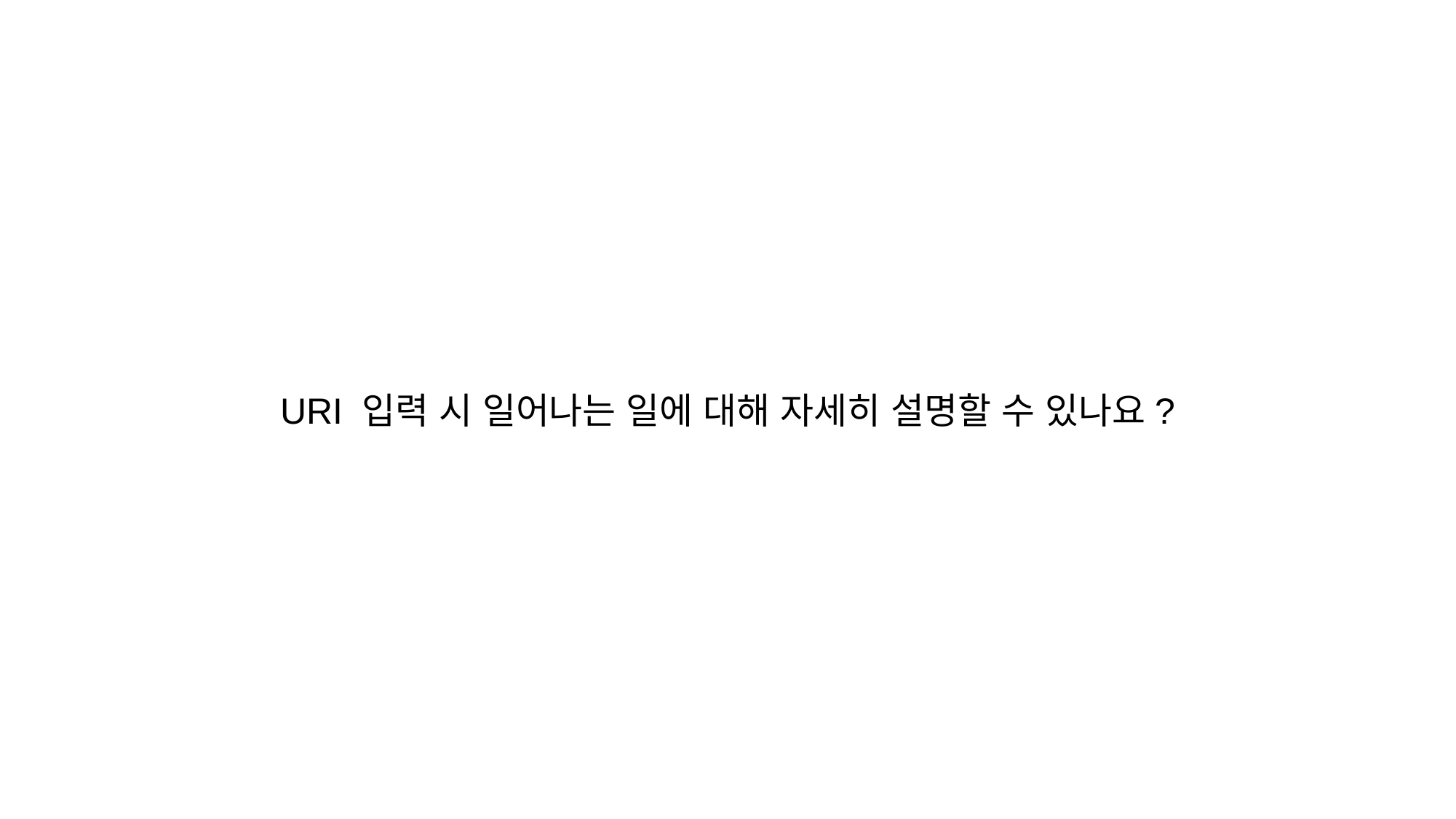

URI 입력 시 일어나는 일에 대해 자세히 설명할 수 있나요?